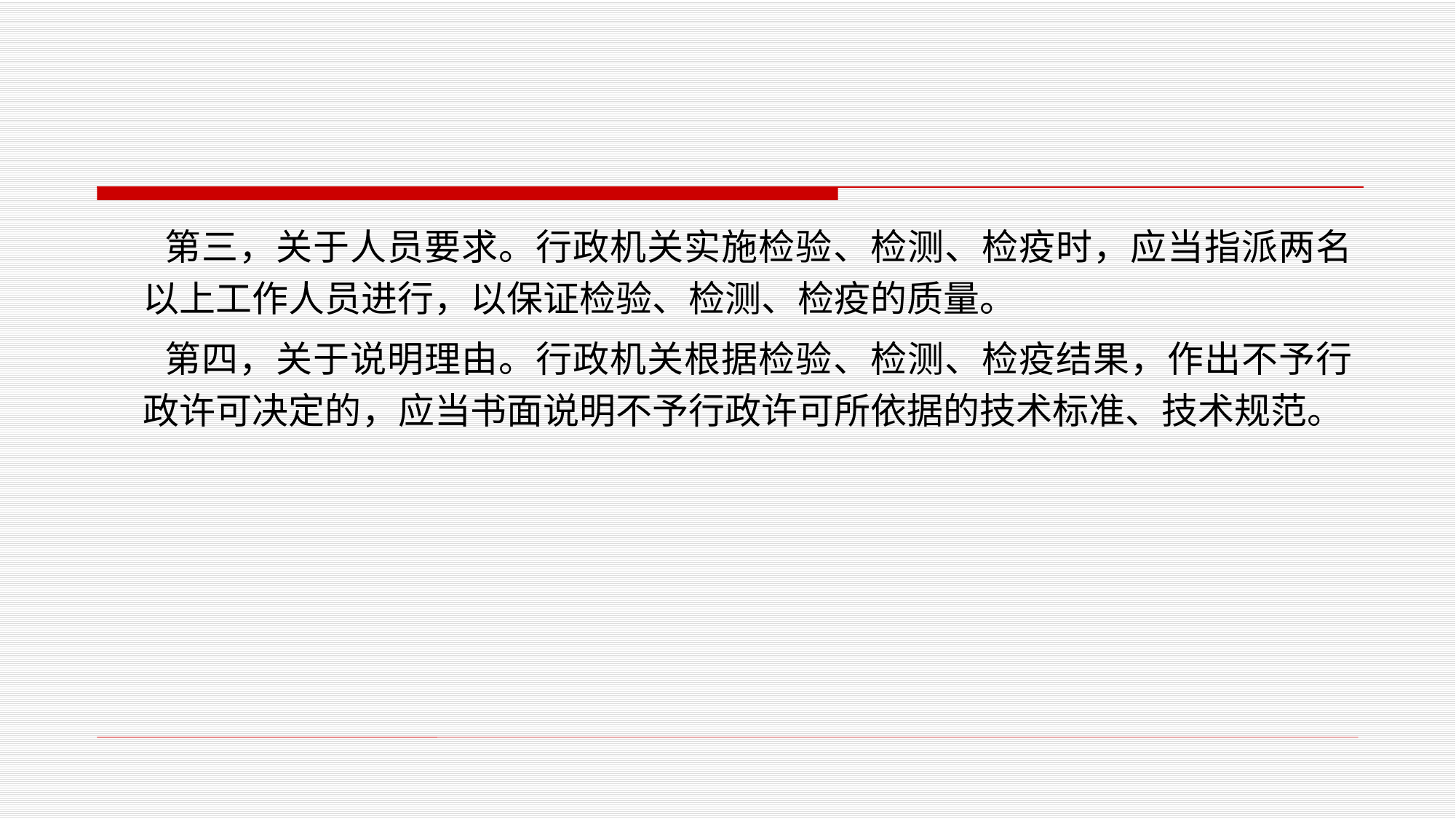

#
      第三，关于人员要求。行政机关实施检验、检测、检疫时，应当指派两名以上工作人员进行，以保证检验、检测、检疫的质量。
      第四，关于说明理由。行政机关根据检验、检测、检疫结果，作出不予行政许可决定的，应当书面说明不予行政许可所依据的技术标准、技术规范。